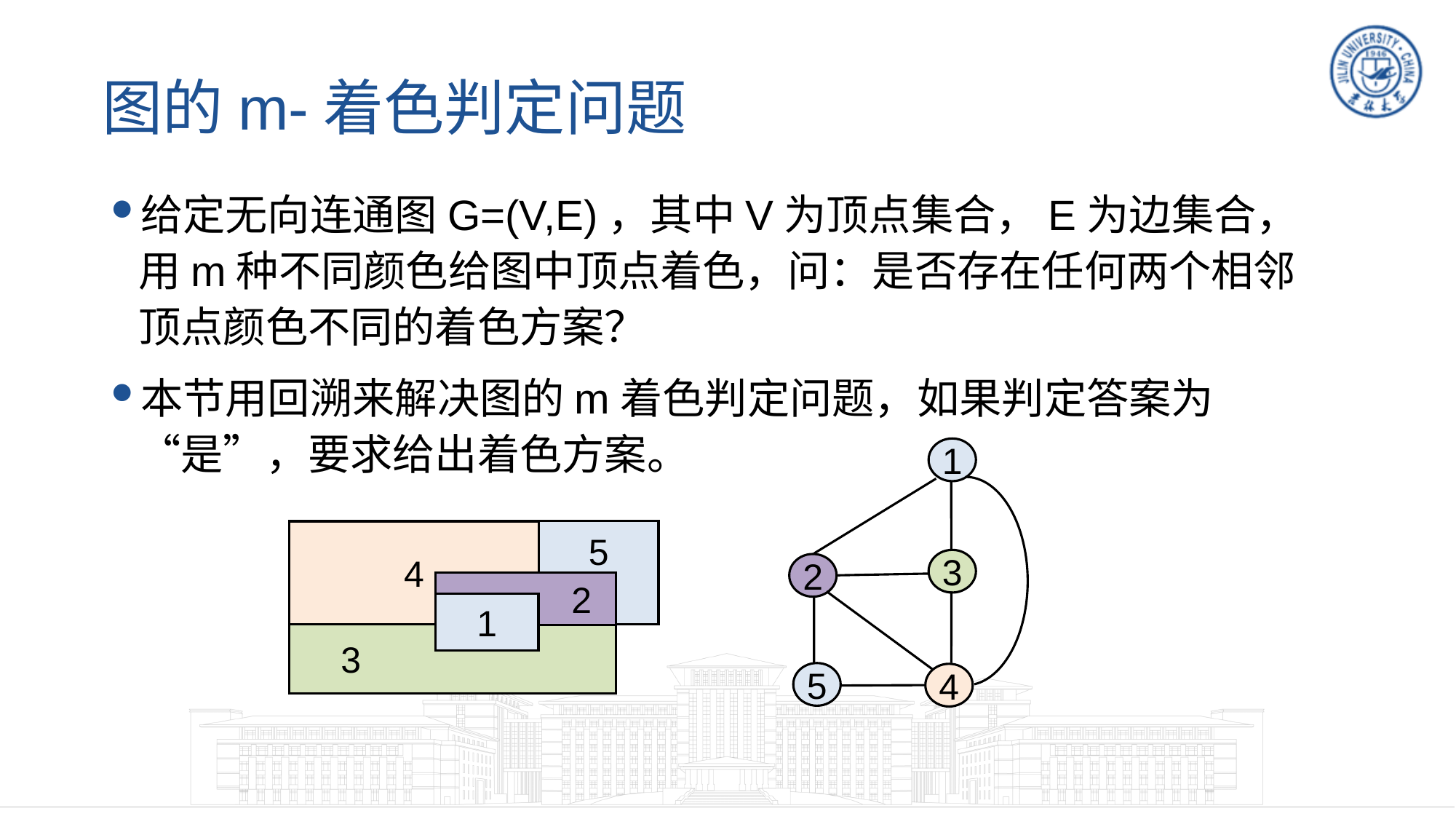

# 图的m-着色判定问题
给定无向连通图G=(V,E)，其中V为顶点集合，E为边集合，用m种不同颜色给图中顶点着色，问：是否存在任何两个相邻顶点颜色不同的着色方案？
本节用回溯来解决图的m着色判定问题，如果判定答案为“是”，要求给出着色方案。
1

3
2

5
4

5

4
           2
1
    3
49